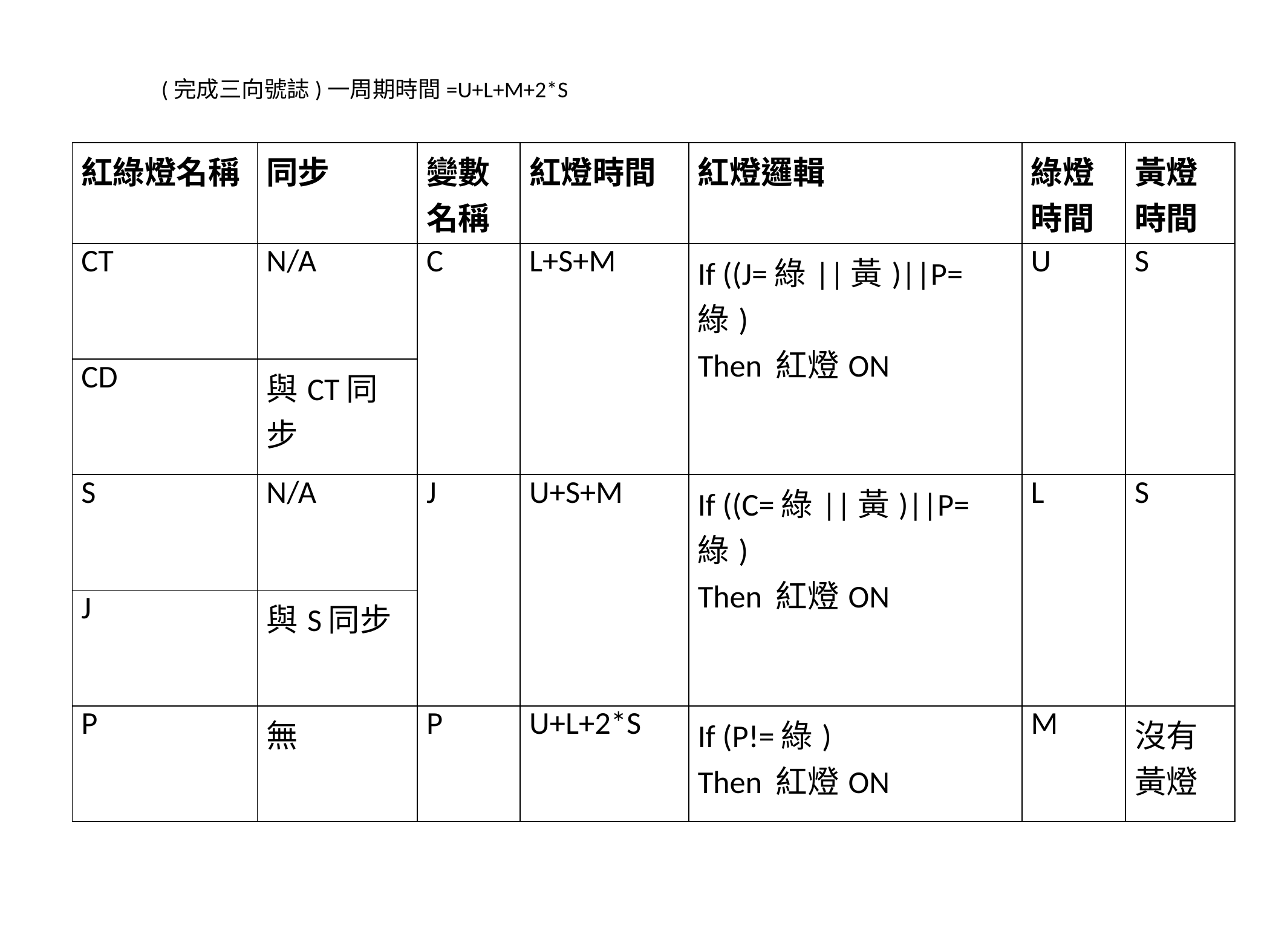

(完成三向號誌)一周期時間=U+L+M+2*S
| 紅綠燈名稱 | 同步 | 變數名稱 | 紅燈時間 | 紅燈邏輯 | 綠燈時間 | 黃燈時間 |
| --- | --- | --- | --- | --- | --- | --- |
| CT | N/A | C | L+S+M | If ((J=綠||黃)||P=綠) Then 紅燈ON | U | S |
| CD | 與CT同步 |  |  |  |  |  |
| S | N/A | J | U+S+M | If ((C=綠||黃)||P=綠) Then 紅燈ON | L | S |
| J | 與S同步 |  |  |  |  |  |
| P | 無 | P | U+L+2\*S | If (P!=綠) Then 紅燈ON | M | 沒有黃燈 |